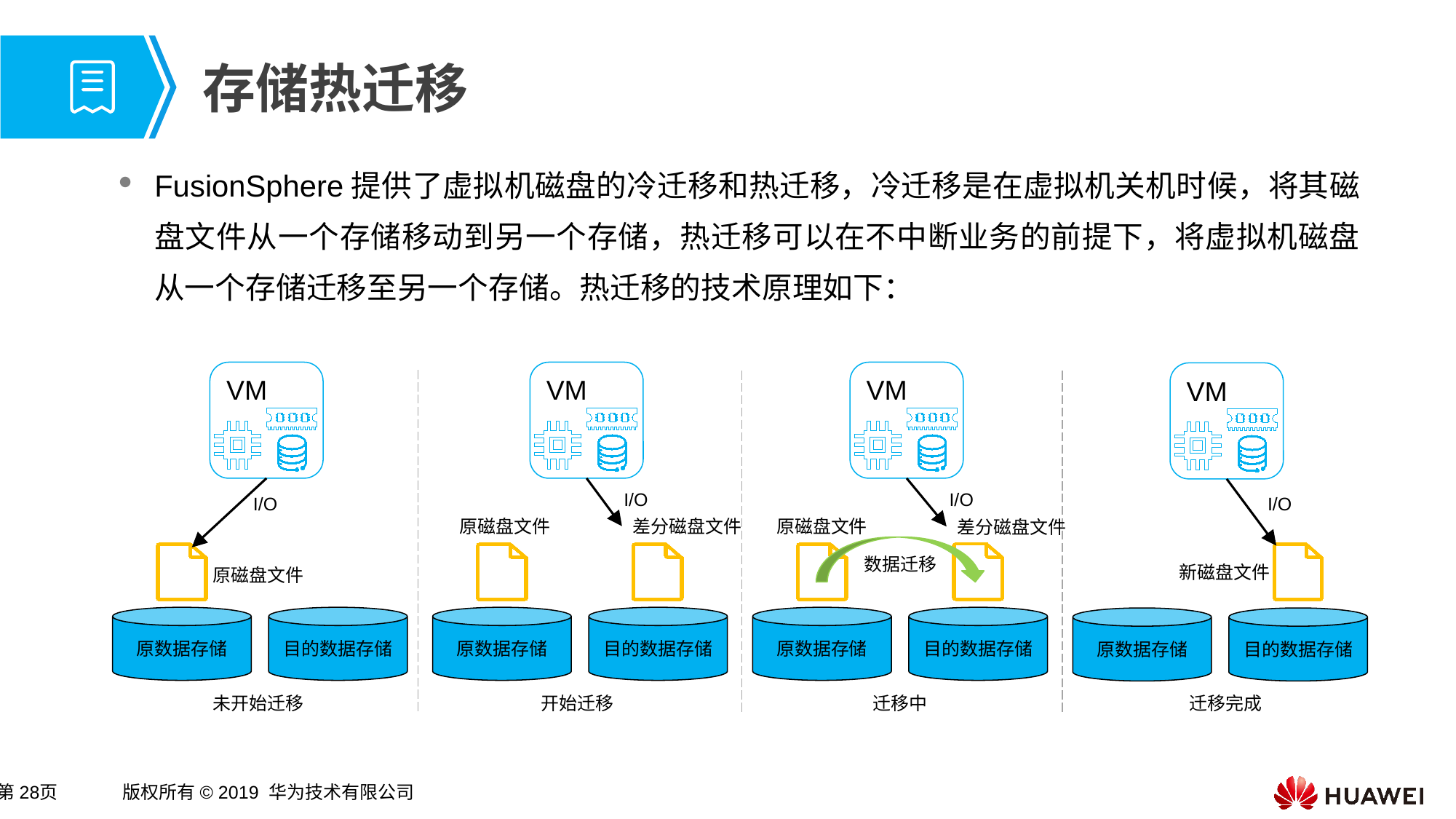

# 存储热迁移
FusionSphere提供了虚拟机磁盘的冷迁移和热迁移，冷迁移是在虚拟机关机时候，将其磁盘文件从一个存储移动到另一个存储，热迁移可以在不中断业务的前提下，将虚拟机磁盘从一个存储迁移至另一个存储。热迁移的技术原理如下：
VM

VM

VM

VM

I/O
I/O
I/O
I/O
原磁盘文件
原磁盘文件
差分磁盘文件
差分磁盘文件

数据迁移
新磁盘文件
原磁盘文件
原数据存储
目的数据存储
原数据存储
目的数据存储
原数据存储
目的数据存储
原数据存储
目的数据存储
未开始迁移
迁移完成
迁移中
开始迁移